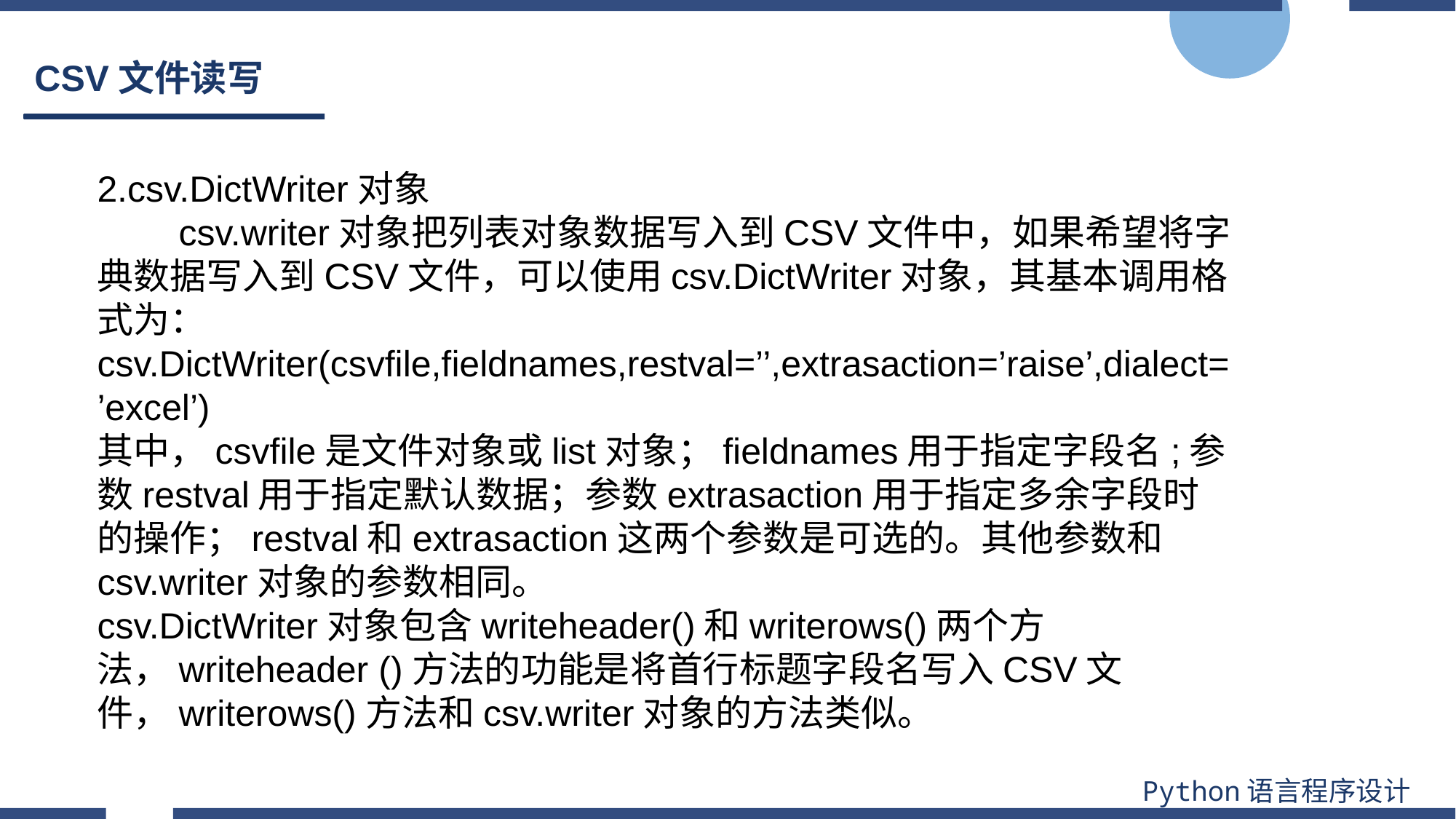

# CSV文件读写
2.csv.DictWriter对象
        csv.writer对象把列表对象数据写入到CSV文件中，如果希望将字典数据写入到CSV文件，可以使用csv.DictWriter对象，其基本调用格式为：
csv.DictWriter(csvfile,fieldnames,restval=’’,extrasaction=’raise’,dialect=’excel’)
其中，csvfile是文件对象或list对象；fieldnames用于指定字段名;参数restval用于指定默认数据；参数extrasaction用于指定多余字段时的操作；restval和extrasaction这两个参数是可选的。其他参数和csv.writer对象的参数相同。
csv.DictWriter对象包含writeheader()和writerows()两个方法，writeheader ()方法的功能是将首行标题字段名写入CSV文件，writerows()方法和csv.writer对象的方法类似。